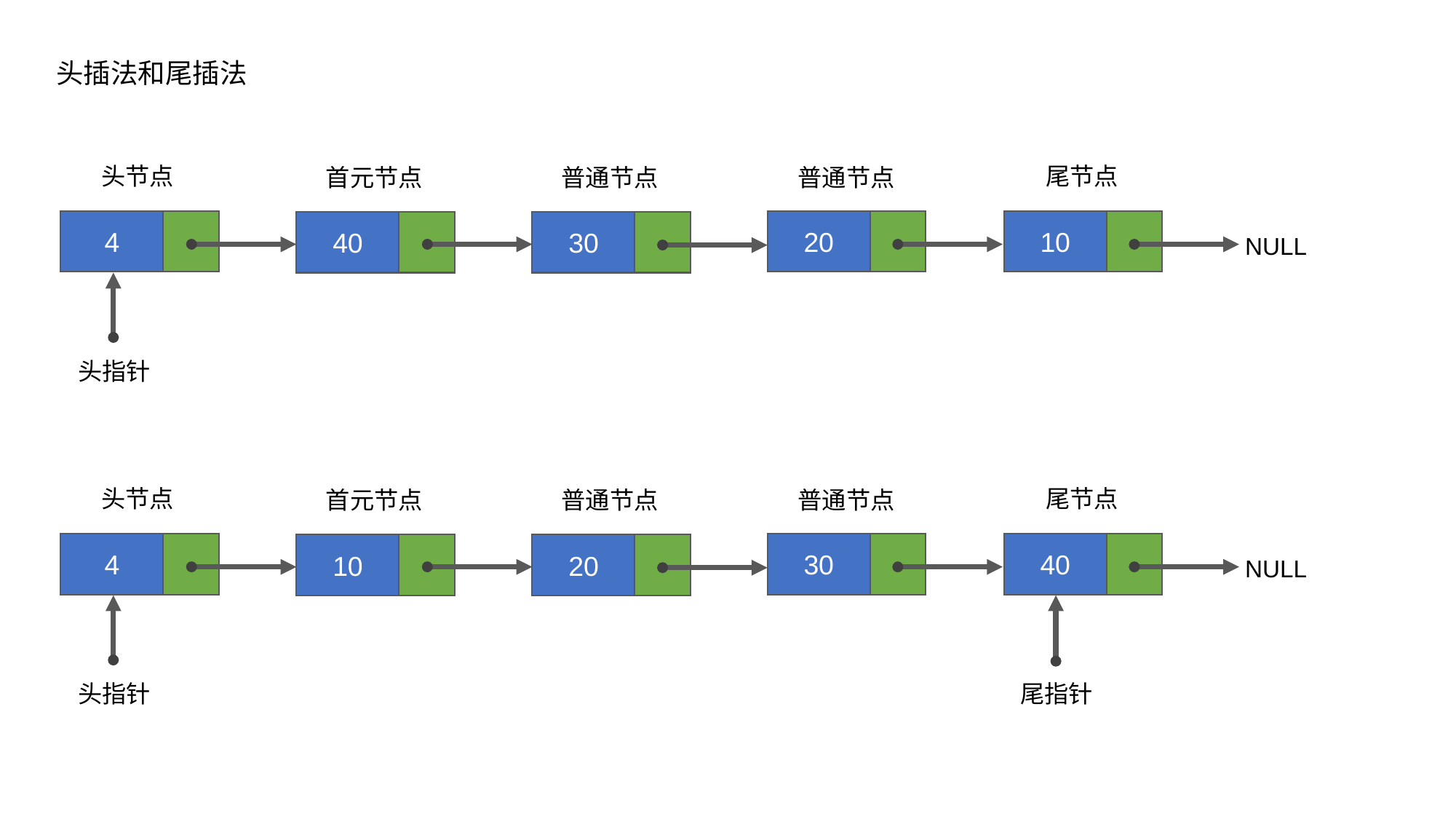

头插法和尾插法
头节点
尾节点
首元节点
普通节点
普通节点
4

20

10

40

30

NULL

头指针
头节点
尾节点
首元节点
普通节点
普通节点
4

30

40

10

20

NULL

头指针

尾指针